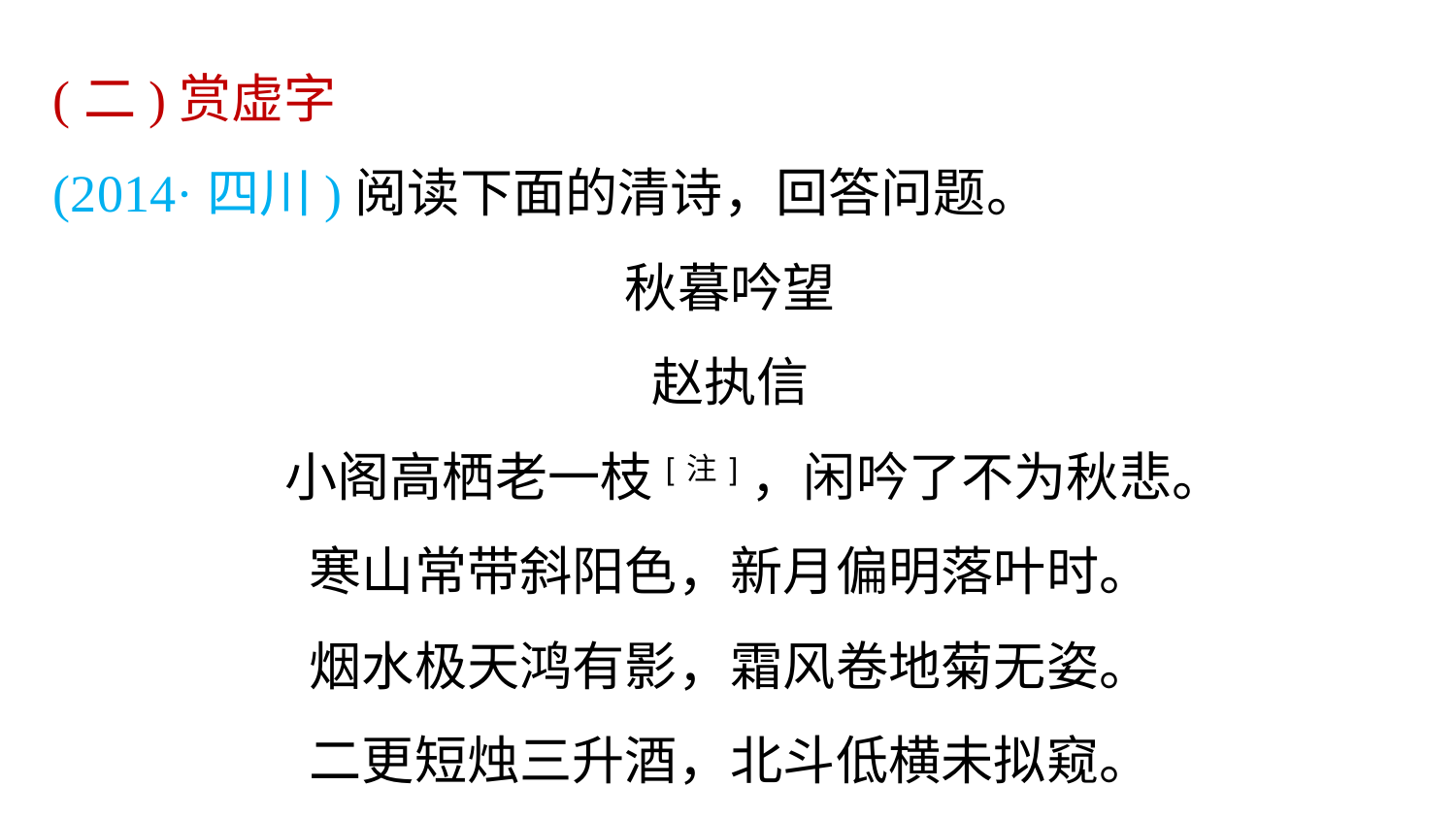

(二)赏虚字
(2014·四川)阅读下面的清诗，回答问题。
秋暮吟望
赵执信
   小阁高栖老一枝[注]，闲吟了不为秋悲。
寒山常带斜阳色，新月偏明落叶时。
烟水极天鸿有影，霜风卷地菊无姿。
二更短烛三升酒，北斗低横未拟窥。